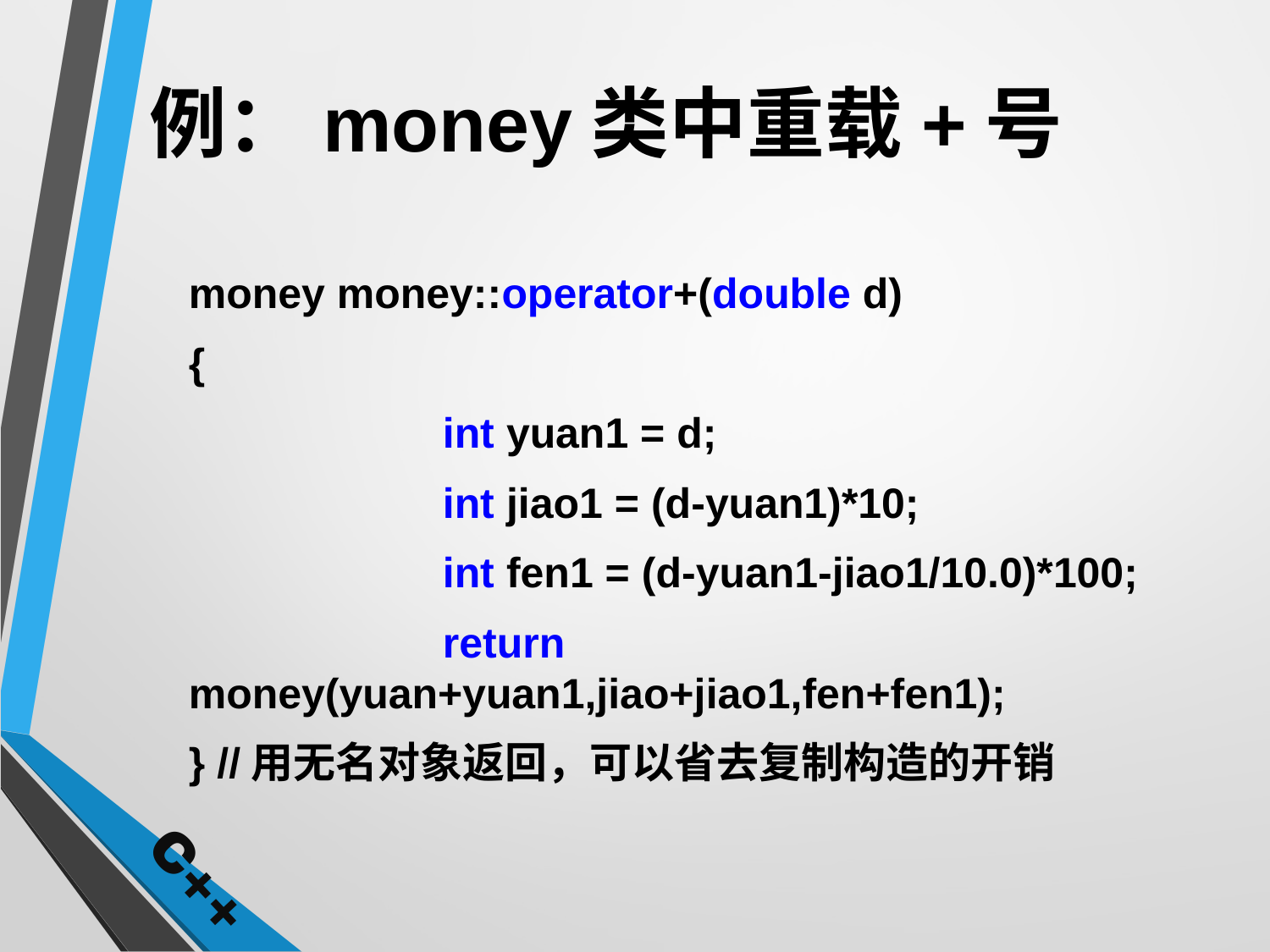

# 例：money类中重载+号
	money money::operator+(double d)
	{
			int yuan1 = d;
			int jiao1 = (d-yuan1)*10;
			int fen1 = (d-yuan1-jiao1/10.0)*100;
			return money(yuan+yuan1,jiao+jiao1,fen+fen1);
	} //用无名对象返回，可以省去复制构造的开销